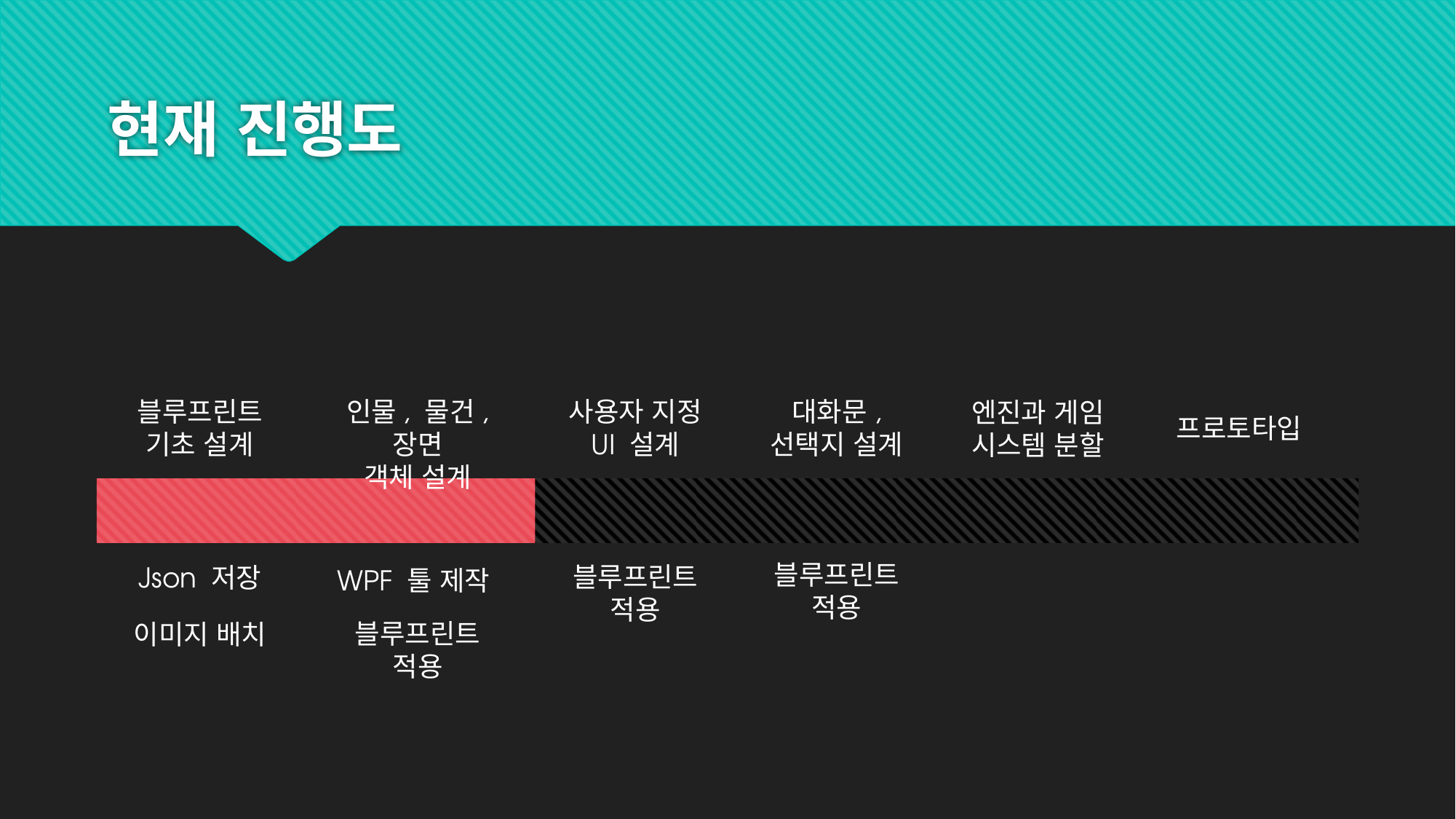

# 현재 진행도
인물, 물건, 장면
객체 설계
대화문,
선택지 설계
사용자 지정
UI 설계
블루프린트 기초 설계
엔진과 게임
시스템 분할
프로토타입

블루프린트 적용
블루프린트 적용
Json 저장
WPF 툴 제작
블루프린트 적용
이미지 배치